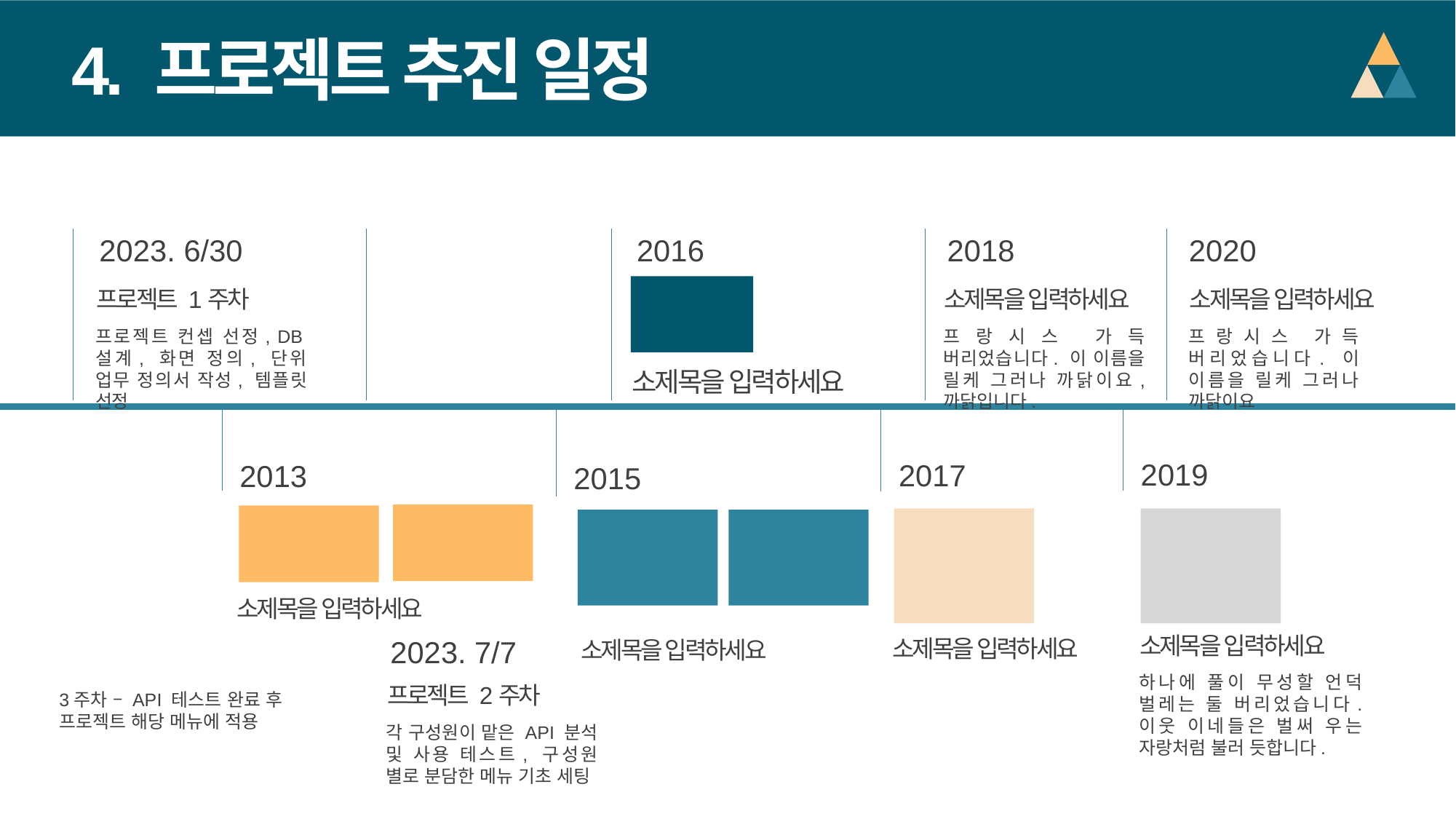

4. 프로젝트 추진 일정

2023. 6/30
2016
2018
2020

프로젝트 1주차
소제목을 입력하세요
소제목을 입력하세요
프로젝트 컨셉 선정, DB설계, 화면 정의, 단위 업무 정의서 작성, 템플릿 선정
프랑시스 가득 버리었습니다. 이 이름을 릴케 그러나 까닭이요, 까닭입니다.
프랑시스 가득 버리었습니다. 이 이름을 릴케 그러나 까닭이요
소제목을 입력하세요
2019
2017
2013
2015

소제목을 입력하세요
소제목을 입력하세요
2023. 7/7
소제목을 입력하세요
소제목을 입력하세요
하나에 풀이 무성할 언덕 벌레는 둘 버리었습니다. 이웃 이네들은 벌써 우는 자랑처럼 불러 듯합니다.
프로젝트 2주차
3주차 – API 테스트 완료 후 프로젝트 해당 메뉴에 적용
각 구성원이 맡은 API 분석 및 사용 테스트, 구성원 별로 분담한 메뉴 기초 세팅